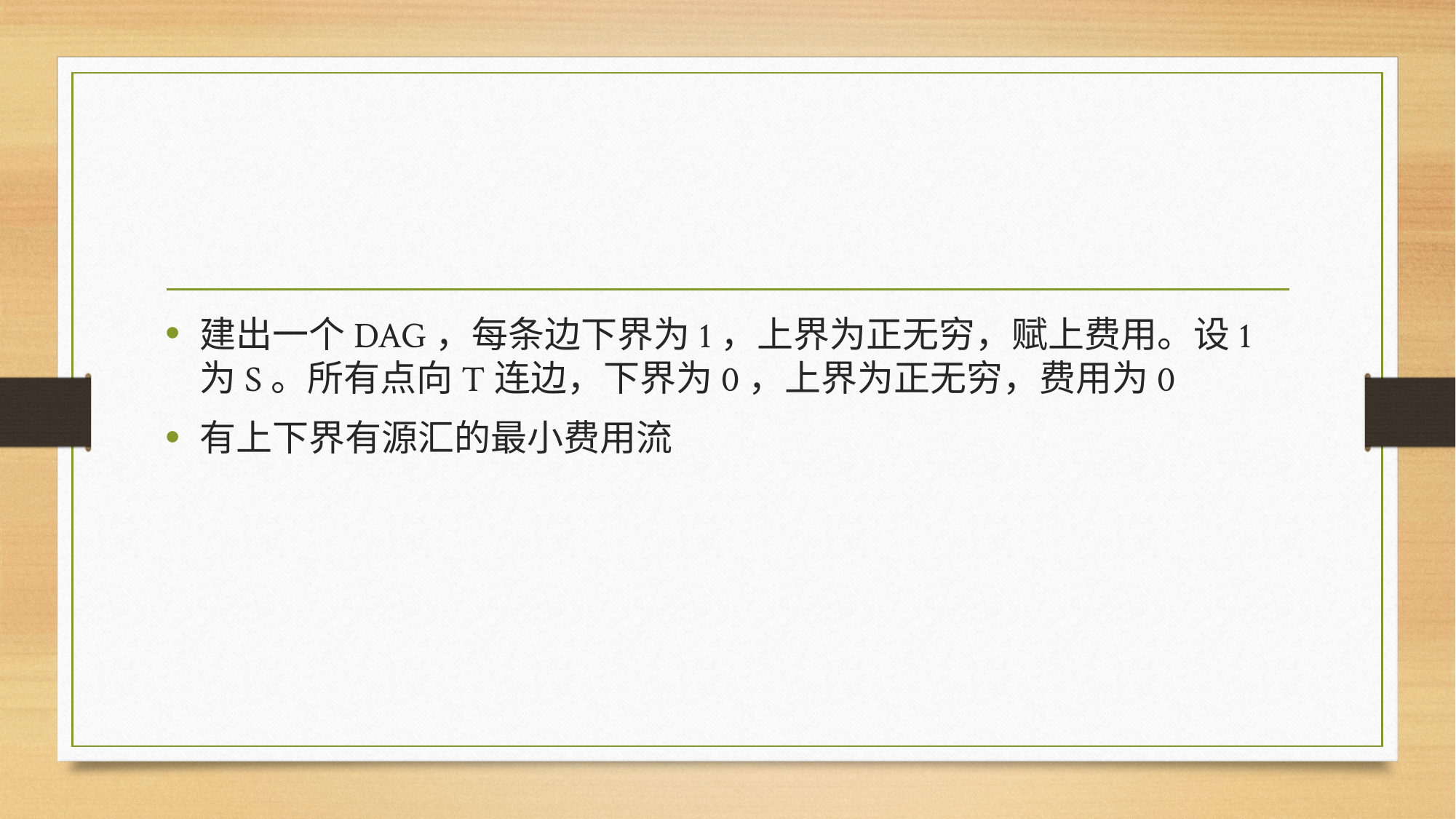

#
建出一个DAG，每条边下界为1，上界为正无穷，赋上费用。设1为S。所有点向T连边，下界为0，上界为正无穷，费用为0
有上下界有源汇的最小费用流